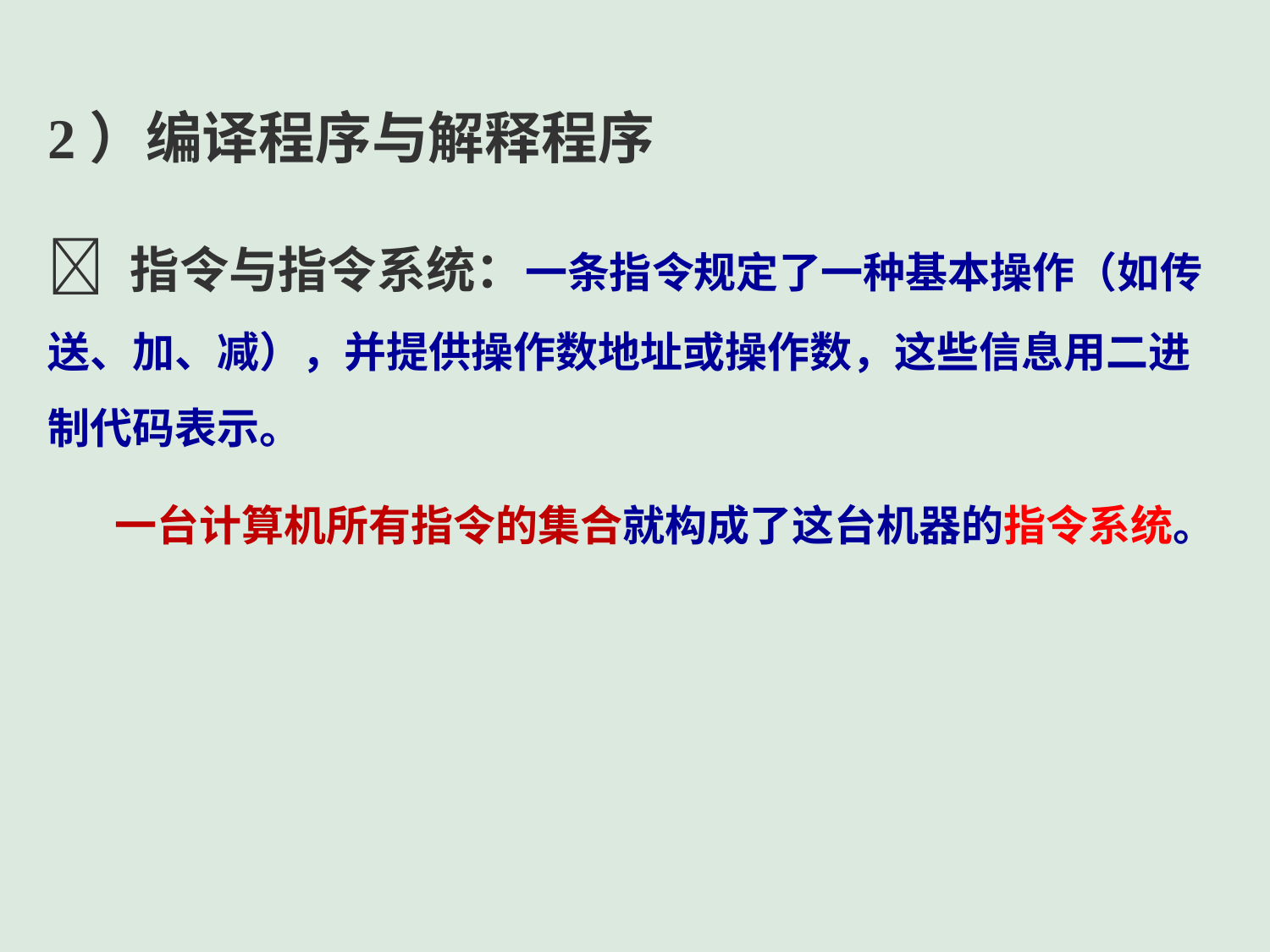

2）编译程序与解释程序
• 指令与指令系统：一条指令规定了一种基本操作（如传送、加、减），并提供操作数地址或操作数，这些信息用二进制代码表示。
      一台计算机所有指令的集合就构成了这台机器的指令系统。
26